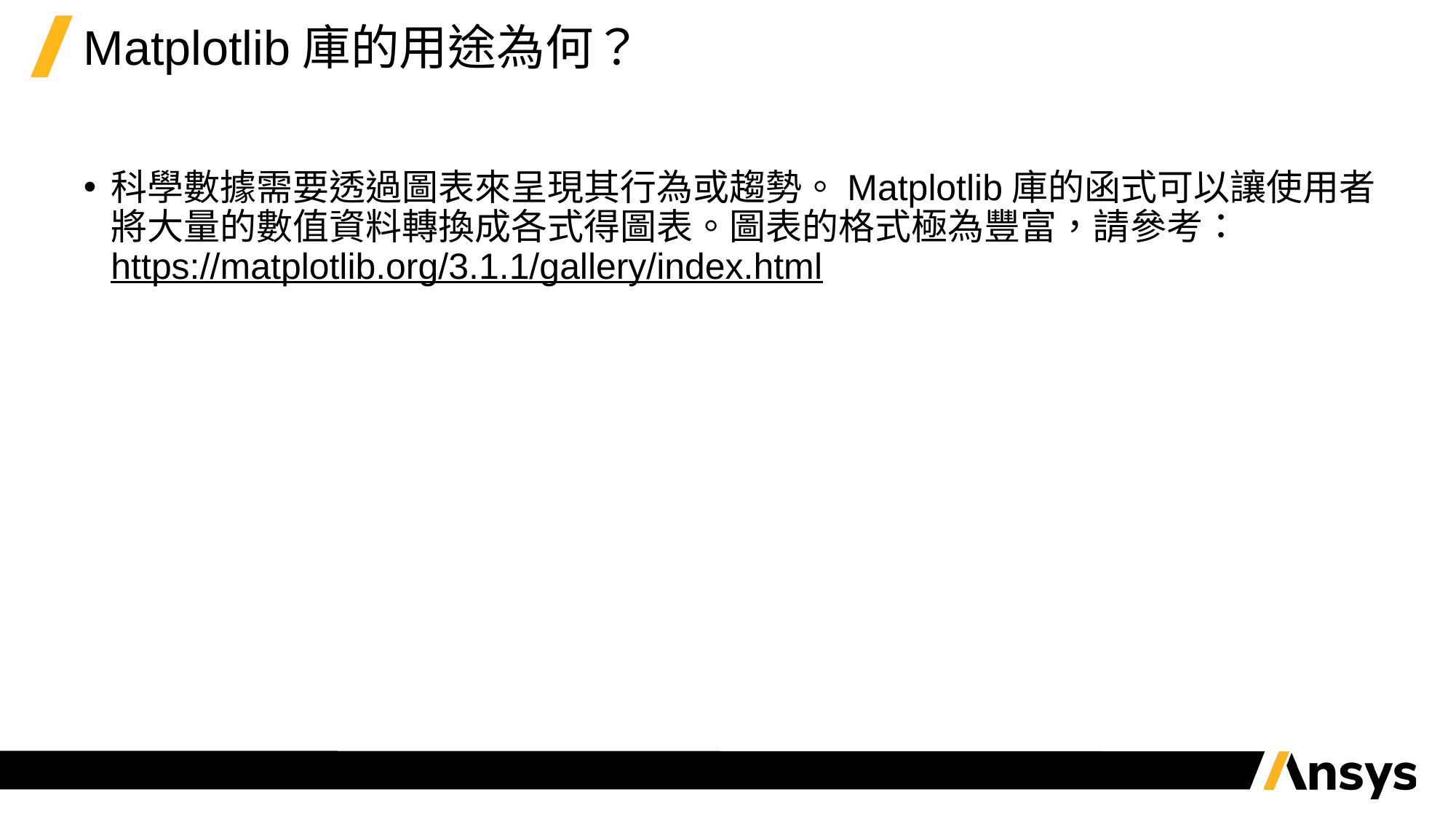

# Matplotlib庫的用途為何？
科學數據需要透過圖表來呈現其行為或趨勢。Matplotlib庫的函式可以讓使用者將大量的數值資料轉換成各式得圖表。圖表的格式極為豐富，請參考：https://matplotlib.org/3.1.1/gallery/index.html